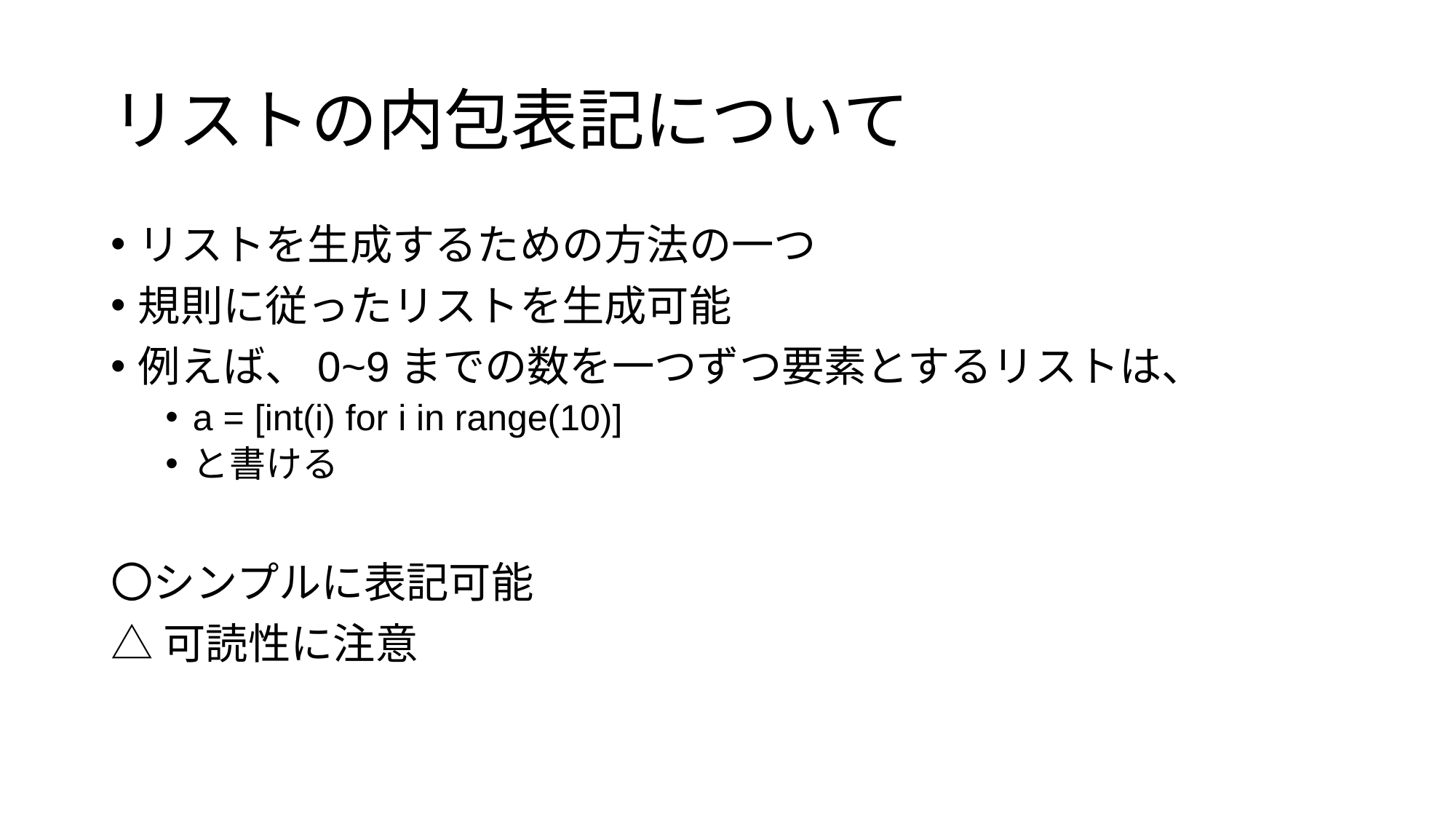

# リストの内包表記について
リストを生成するための方法の一つ
規則に従ったリストを生成可能
例えば、0~9までの数を一つずつ要素とするリストは、
a = [int(i) for i in range(10)]
と書ける

〇シンプルに表記可能
△可読性に注意